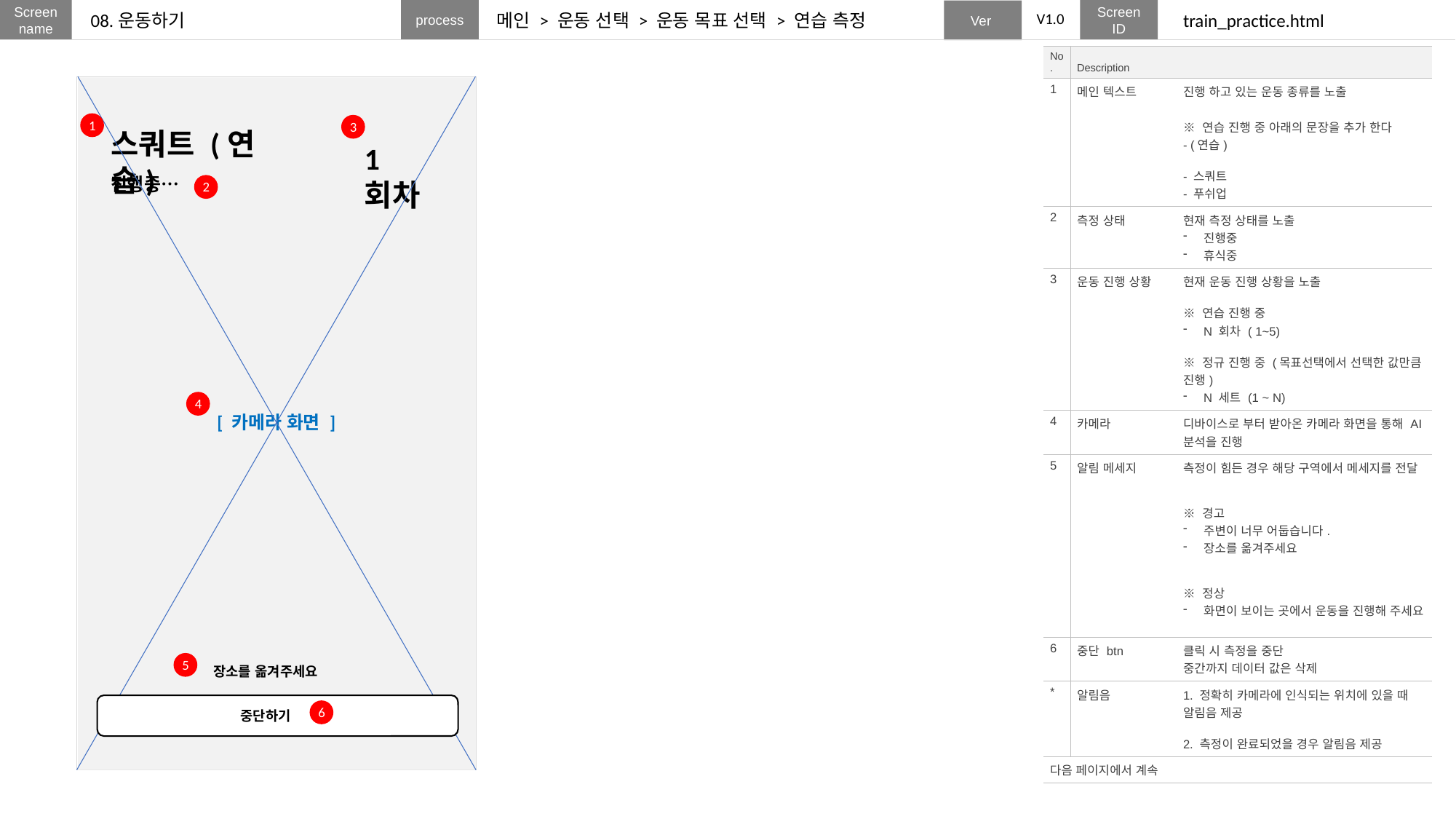

08.운동하기
메인 > 운동 선택 > 운동 목표 선택 > 연습 측정
train_practice.html
| No. | Description |  |
| --- | --- | --- |
| 1 | 메인 텍스트 | 진행 하고 있는 운동 종류를 노출 ※ 연습 진행 중 아래의 문장을 추가 한다 - (연습) - 스쿼트 - 푸쉬업 |
| 2 | 측정 상태 | 현재 측정 상태를 노출 진행중 휴식중 |
| 3 | 운동 진행 상황 | 현재 운동 진행 상황을 노출 ※ 연습 진행 중 N 회차 ( 1~5) ※ 정규 진행 중 (목표선택에서 선택한 값만큼 진행) N 세트 (1 ~ N) |
| 4 | 카메라 | 디바이스로 부터 받아온 카메라 화면을 통해 AI 분석을 진행 |
| 5 | 알림 메세지 | 측정이 힘든 경우 해당 구역에서 메세지를 전달 ※ 경고 주변이 너무 어둡습니다. 장소를 옮겨주세요 ※ 정상 화면이 보이는 곳에서 운동을 진행해 주세요 |
| 6 | 중단 btn | 클릭 시 측정을 중단 중간까지 데이터 값은 삭제 |
| \* | 알림음 | 1. 정확히 카메라에 인식되는 위치에 있을 때 알림음 제공 2. 측정이 완료되었을 경우 알림음 제공 |
| 다음 페이지에서 계속 |  |  |

1

3

스쿼트 (연습)
1회차
진행중…
2

4

[ 카메라 화면 ]
5

장소를 옮겨주세요

6

중단하기